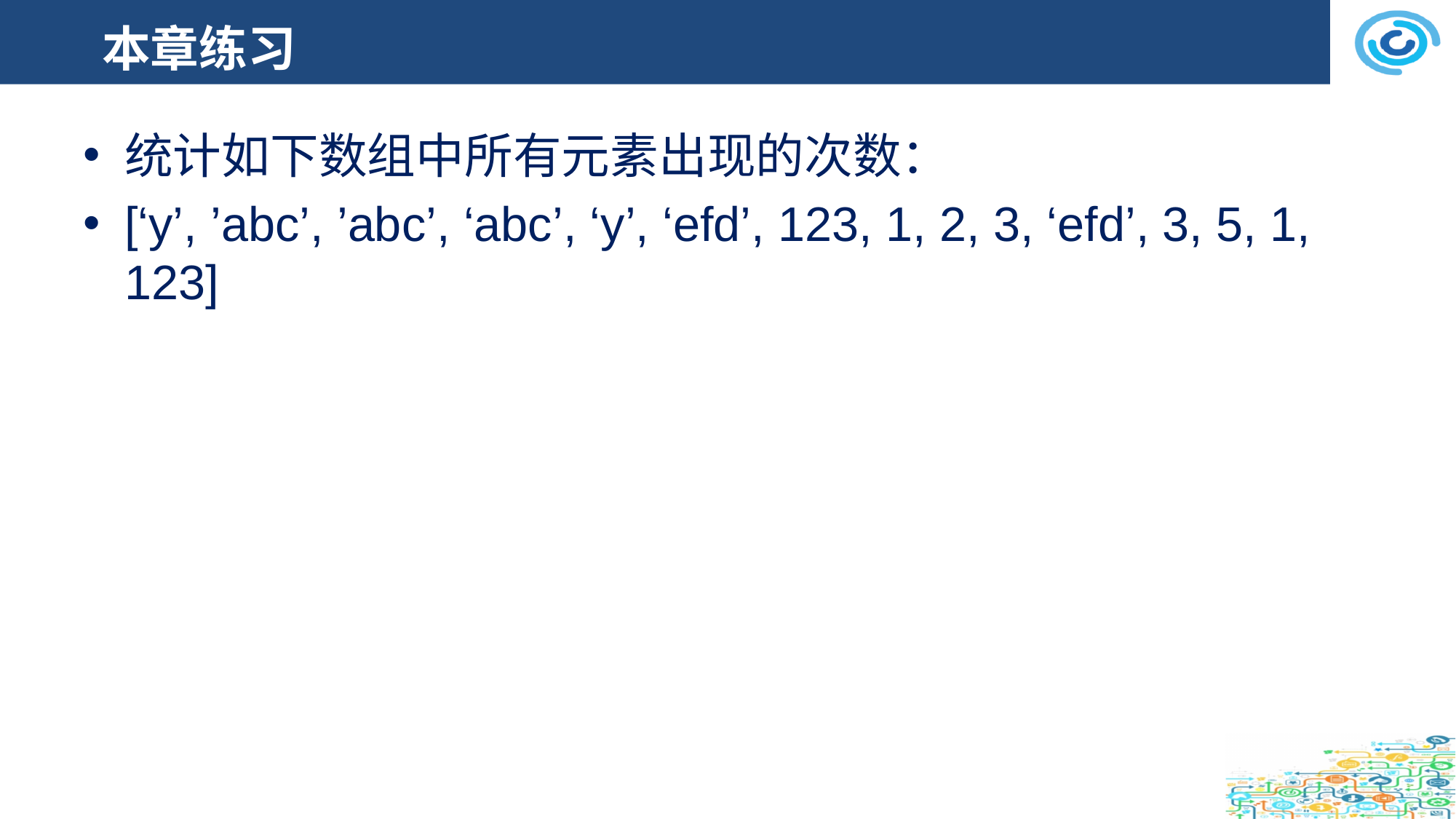

# 本章练习
统计如下数组中所有元素出现的次数：
[‘y’, ’abc’, ’abc’, ‘abc’, ‘y’, ‘efd’, 123, 1, 2, 3, ‘efd’, 3, 5, 1, 123]